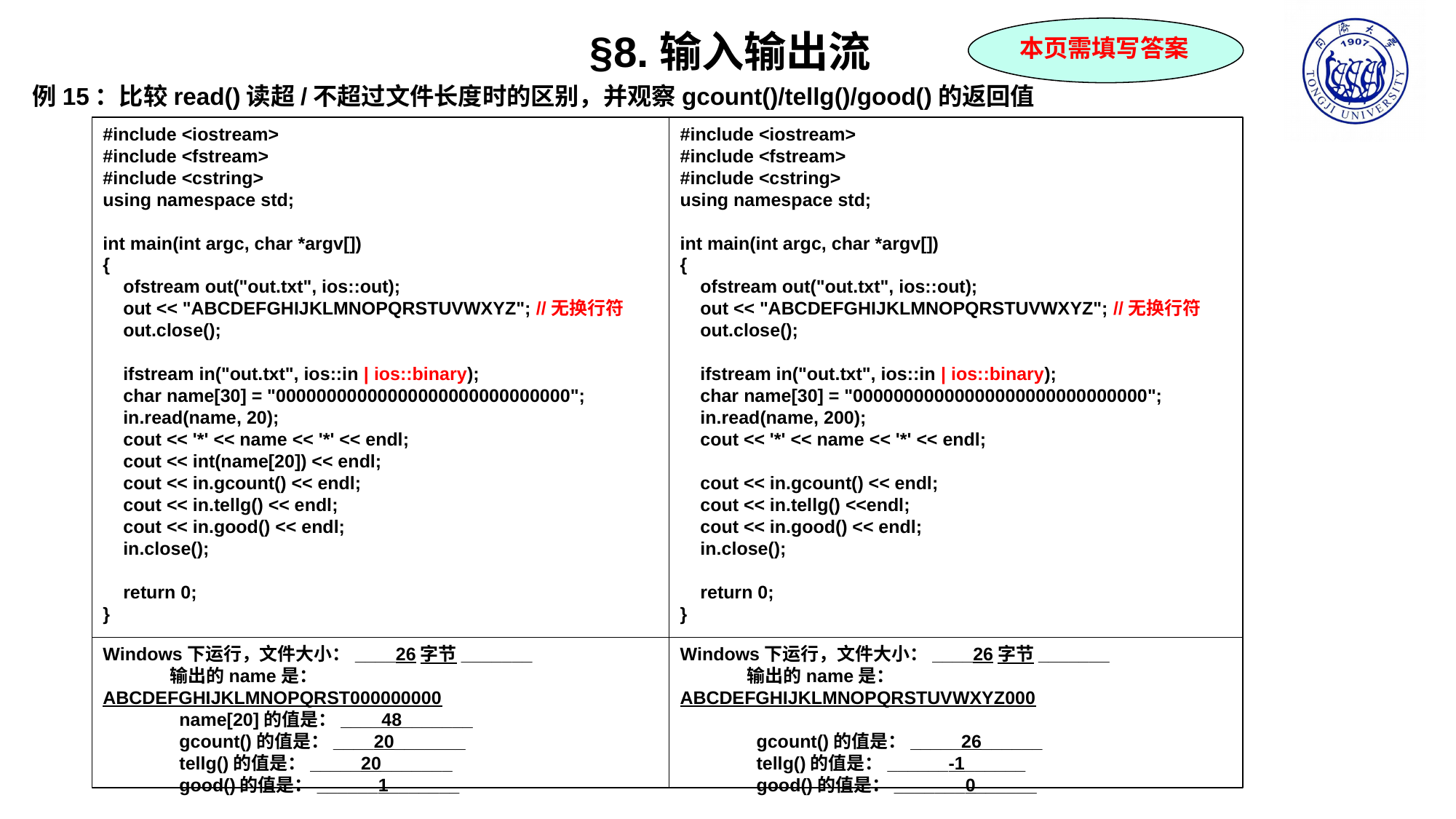

本页需填写答案
§8.输入输出流
例15：比较read()读超/不超过文件长度时的区别，并观察gcount()/tellg()/good()的返回值
#include <iostream>
#include <fstream>
#include <cstring>
using namespace std;

int main(int argc, char *argv[])
{
    ofstream out("out.txt", ios::out);
    out << "ABCDEFGHIJKLMNOPQRSTUVWXYZ"; //无换行符
    out.close();

    ifstream in("out.txt", ios::in | ios::binary);
    char name[30] = "00000000000000000000000000000";
    in.read(name, 20);
    cout << '*' << name << '*' << endl;
    cout << int(name[20]) << endl;
    cout << in.gcount() << endl;
    cout << in.tellg() << endl;
    cout << in.good() << endl;
    in.close();

    return 0;
}
#include <iostream>
#include <fstream>
#include <cstring>
using namespace std;

int main(int argc, char *argv[])
{
    ofstream out("out.txt", ios::out);
    out << "ABCDEFGHIJKLMNOPQRSTUVWXYZ"; //无换行符
    out.close();

    ifstream in("out.txt", ios::in | ios::binary);
    char name[30] = "00000000000000000000000000000";
    in.read(name, 200);
    cout << '*' << name << '*' << endl;

    cout << in.gcount() << endl;
    cout << in.tellg() <<endl;
    cout << in.good() << endl;
    in.close();

    return 0;
}
Windows下运行，文件大小：____26字节_______
               输出的name是：ABCDEFGHIJKLMNOPQRSTUVWXYZ000

               gcount()的值是：_____26______
               tellg()的值是：______-1______
               good()的值是：_______0______
Windows下运行，文件大小：____26字节_______
               输出的name是：ABCDEFGHIJKLMNOPQRST000000000
               name[20]的值是：____48_______
               gcount()的值是：____20_______
               tellg()的值是：_____20_______
               good()的值是：______1_______